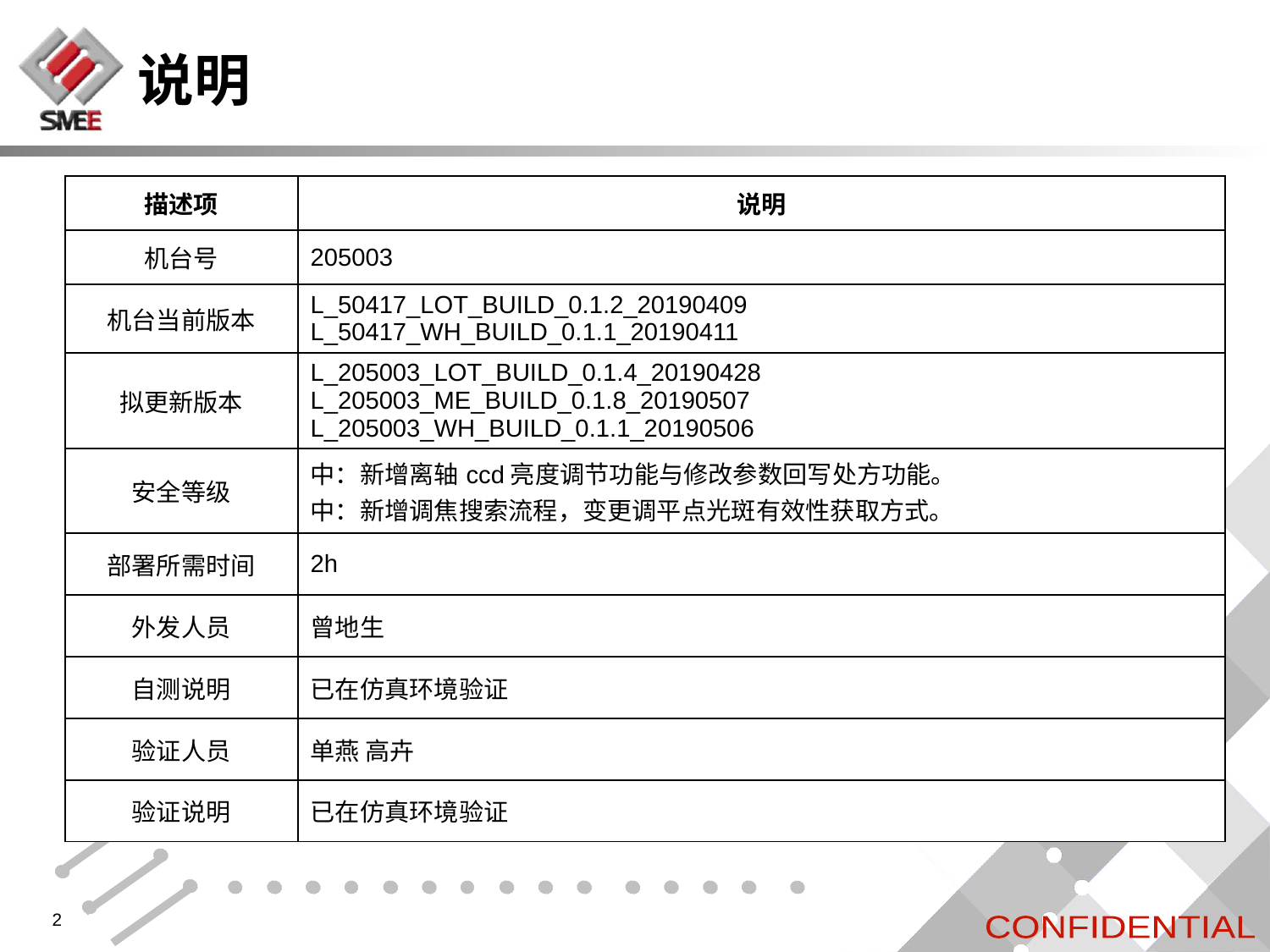

# 说明
| 描述项 | 说明 |
| --- | --- |
| 机台号 | 205003 |
| 机台当前版本 | L\_50417\_LOT\_BUILD\_0.1.2\_20190409 L\_50417\_WH\_BUILD\_0.1.1\_20190411 |
| 拟更新版本 | L\_205003\_LOT\_BUILD\_0.1.4\_20190428 L\_205003\_ME\_BUILD\_0.1.8\_20190507 L\_205003\_WH\_BUILD\_0.1.1\_20190506 |
| 安全等级 | 中：新增离轴ccd亮度调节功能与修改参数回写处方功能。 中：新增调焦搜索流程，变更调平点光斑有效性获取方式。 |
| 部署所需时间 | 2h |
| 外发人员 | 曾地生 |
| 自测说明 | 已在仿真环境验证 |
| 验证人员 | 单燕 高卉 |
| 验证说明 | 已在仿真环境验证 |
2